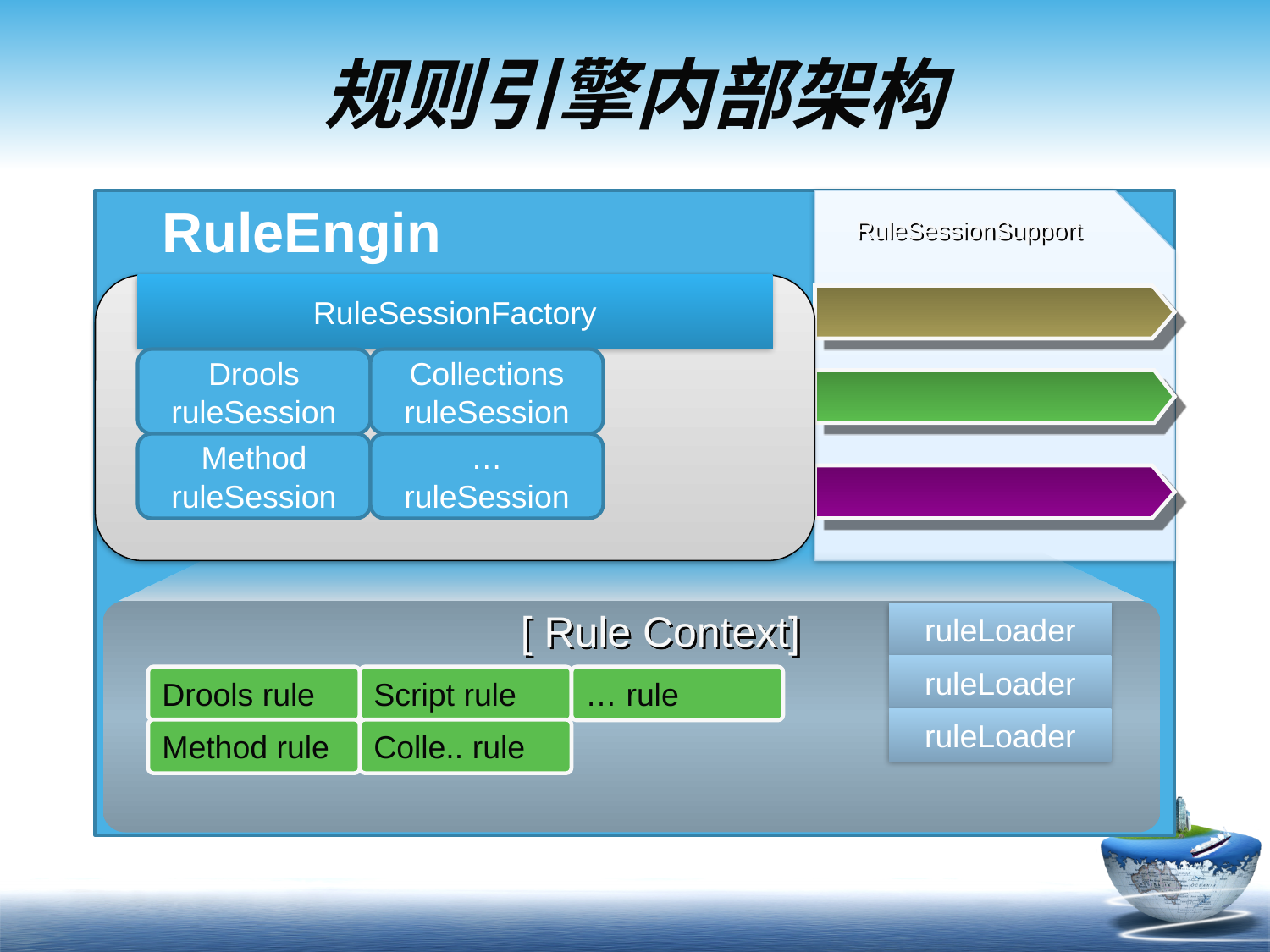

# 规则引擎内部架构

RuleEngin

 RuleSessionSupport

RuleSessionFactory

Drools
ruleSession
Collections
ruleSession

Method
ruleSession
…
ruleSession

Drools rule
 [ Rule Context]
ruleLoader
ruleLoader
Script rule
… rule
ruleLoader
Method rule
Colle.. rule